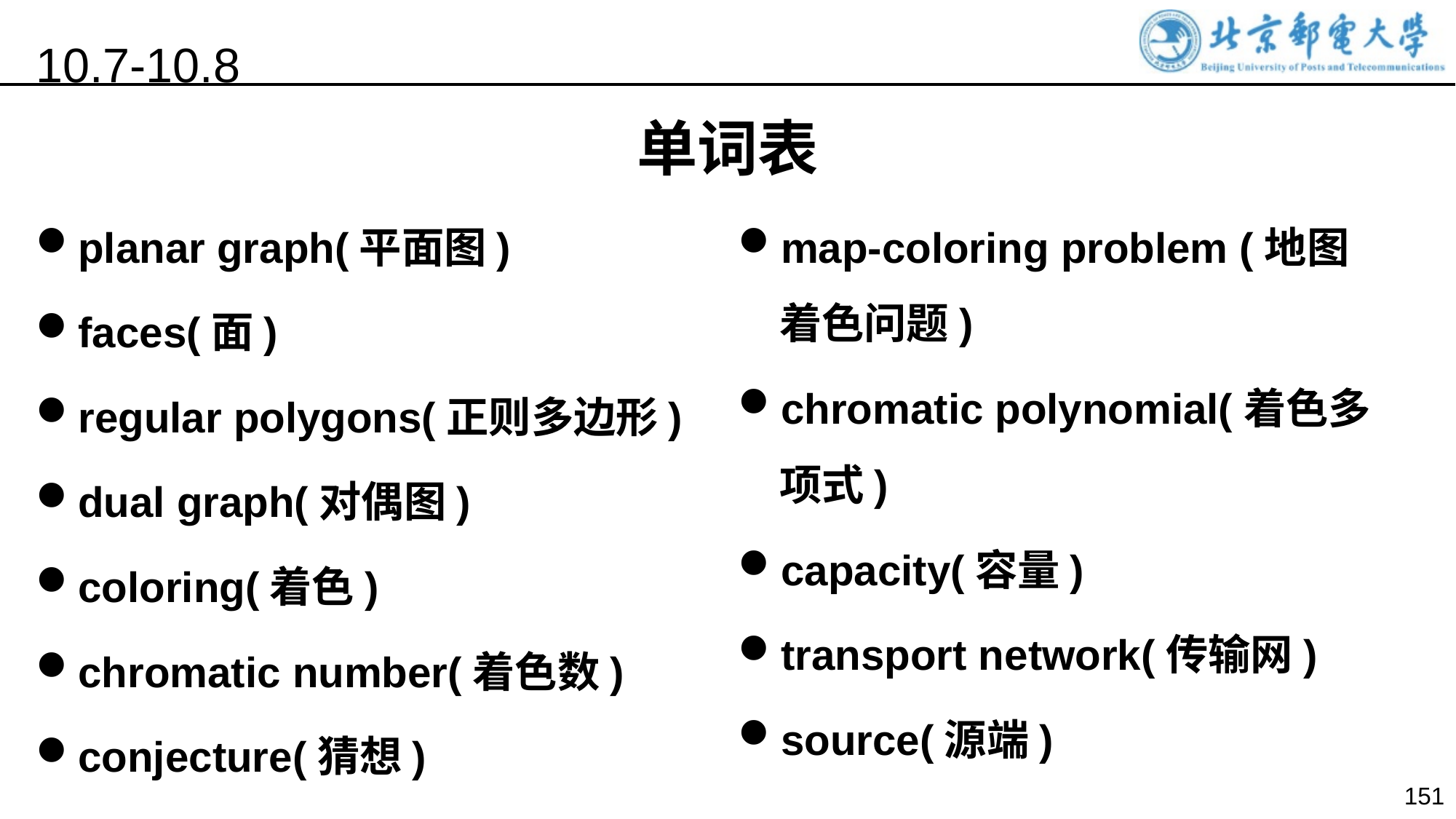

10.7-10.8
单词表
map-coloring problem (地图着色问题)
chromatic polynomial(着色多项式)
capacity(容量)
transport network(传输网)
source(源端)
planar graph(平面图)
faces(面)
regular polygons(正则多边形)
dual graph(对偶图)
coloring(着色)
chromatic number(着色数)
conjecture(猜想)